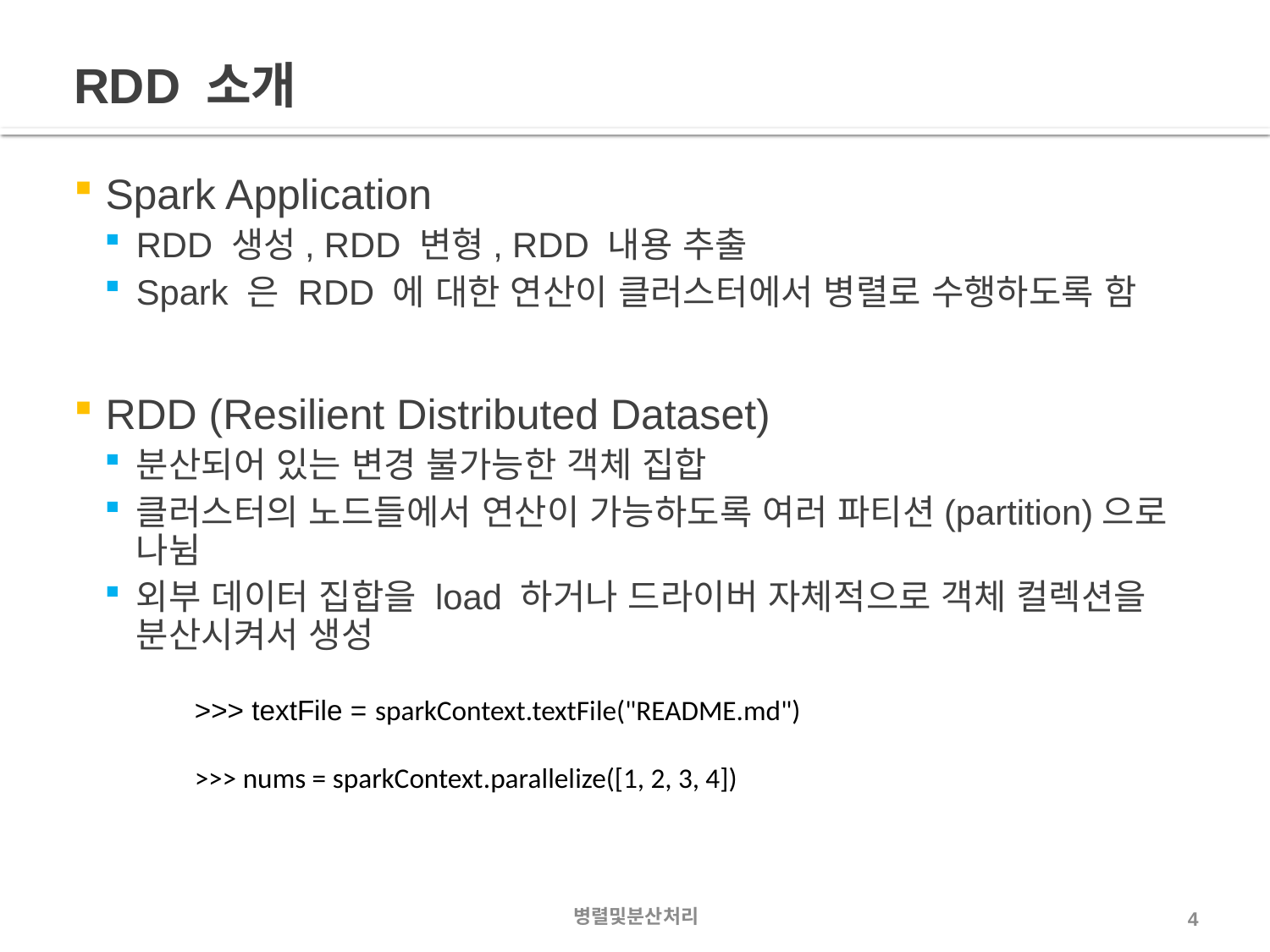

# RDD 소개
Spark Application
RDD 생성, RDD 변형, RDD 내용 추출
Spark 은 RDD 에 대한 연산이 클러스터에서 병렬로 수행하도록 함

RDD (Resilient Distributed Dataset)
분산되어 있는 변경 불가능한 객체 집합
클러스터의 노드들에서 연산이 가능하도록 여러 파티션(partition)으로 나뉨
외부 데이터 집합을 load 하거나 드라이버 자체적으로 객체 컬렉션을 분산시켜서 생성
>>> textFile = sparkContext.textFile("README.md")

>>> nums = sparkContext.parallelize([1, 2, 3, 4])
병렬및분산처리
4